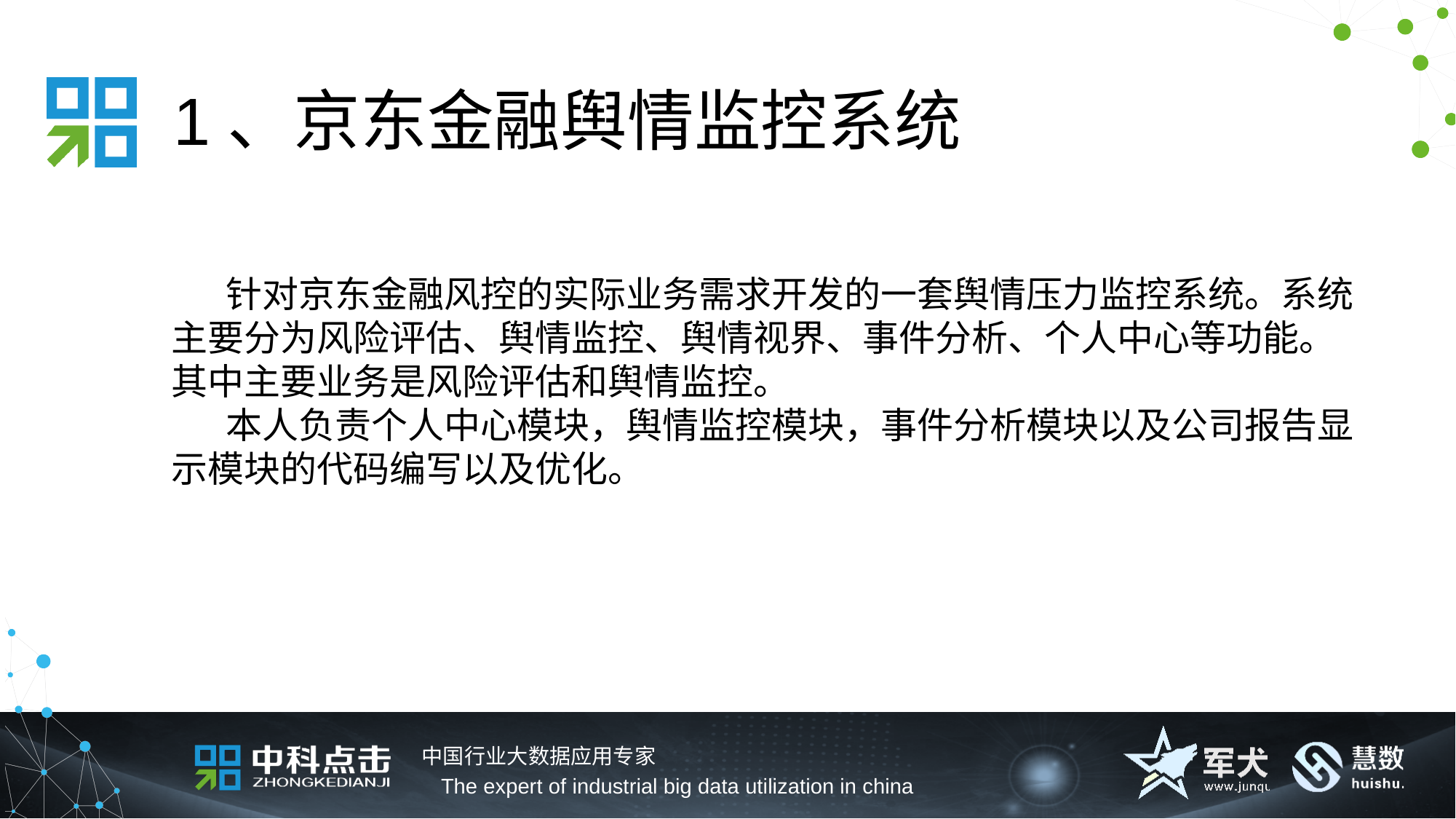

1、京东金融舆情监控系统
针对京东金融风控的实际业务需求开发的一套舆情压力监控系统。系统主要分为风险评估、舆情监控、舆情视界、事件分析、个人中心等功能。其中主要业务是风险评估和舆情监控。
本人负责个人中心模块，舆情监控模块，事件分析模块以及公司报告显示模块的代码编写以及优化。